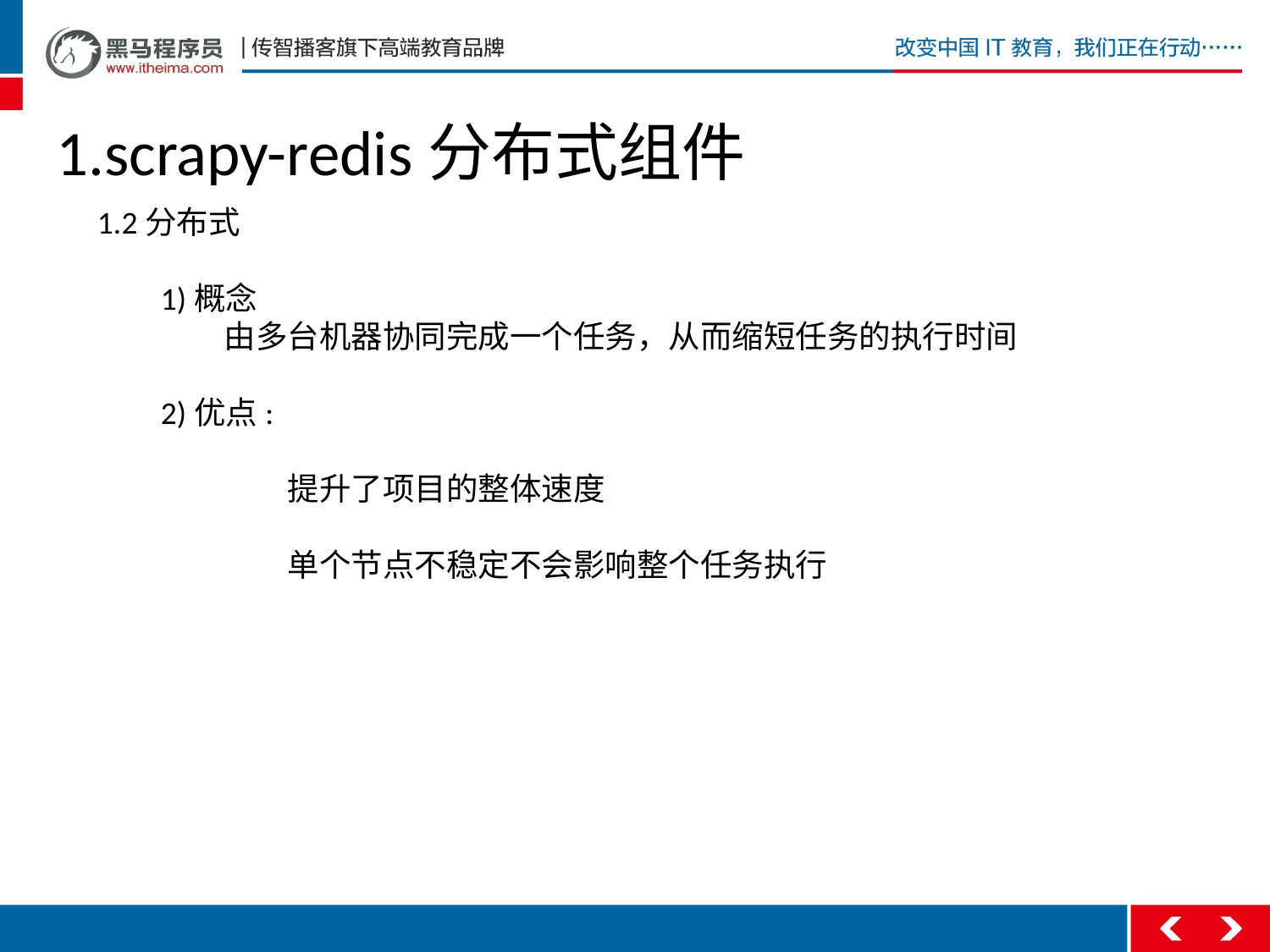

1.scrapy-redis分布式组件
1.2分布式

1)概念
	由多台机器协同完成一个任务，从而缩短任务的执行时间

2)优点:

	提升了项目的整体速度

	单个节点不稳定不会影响整个任务执行